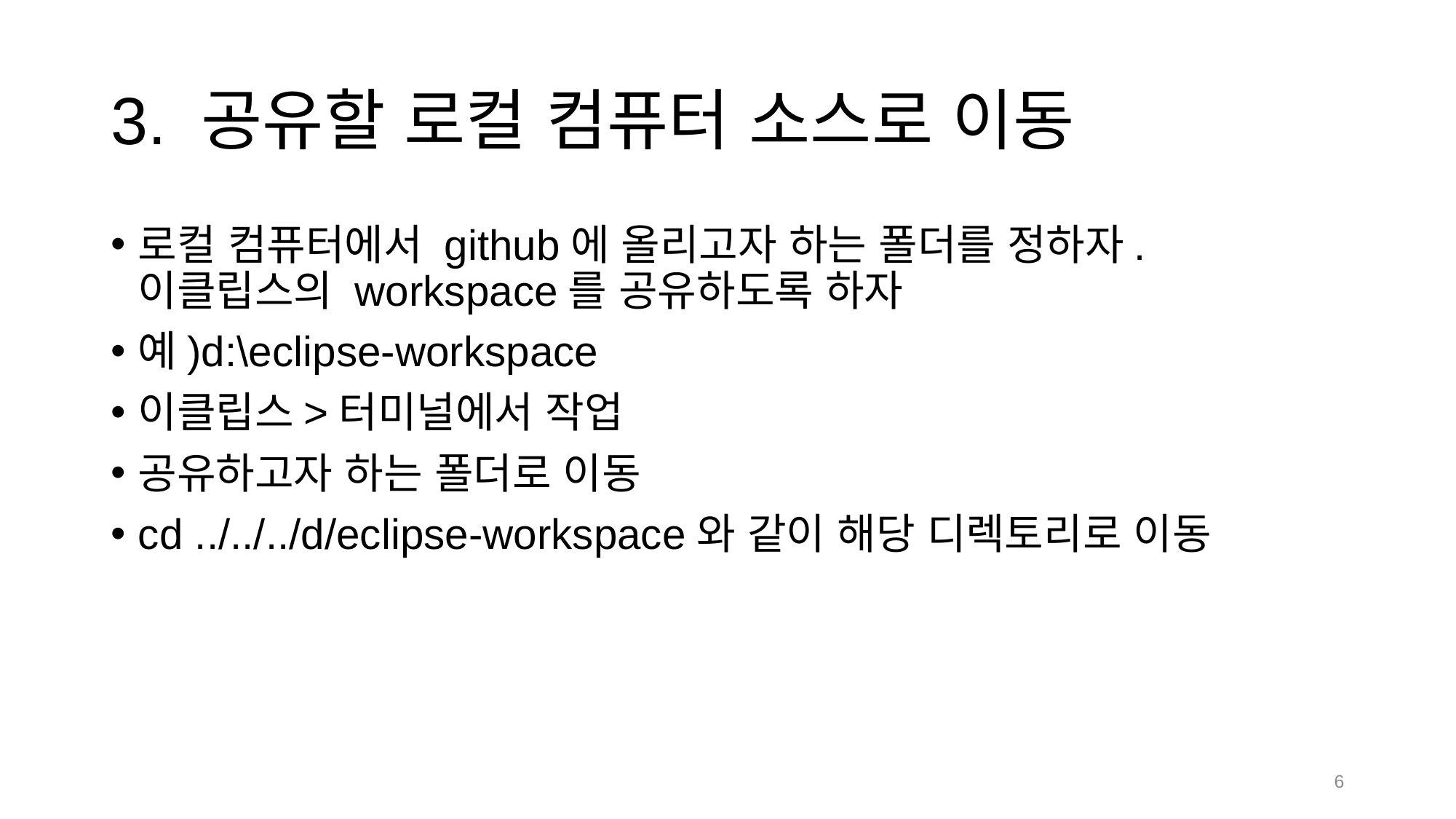

# 3. 공유할 로컬 컴퓨터 소스로 이동
로컬 컴퓨터에서 github에 올리고자 하는 폴더를 정하자. 이클립스의 workspace를 공유하도록 하자
예)d:\eclipse-workspace
이클립스>터미널에서 작업
공유하고자 하는 폴더로 이동
cd ../../../d/eclipse-workspace와 같이 해당 디렉토리로 이동
6